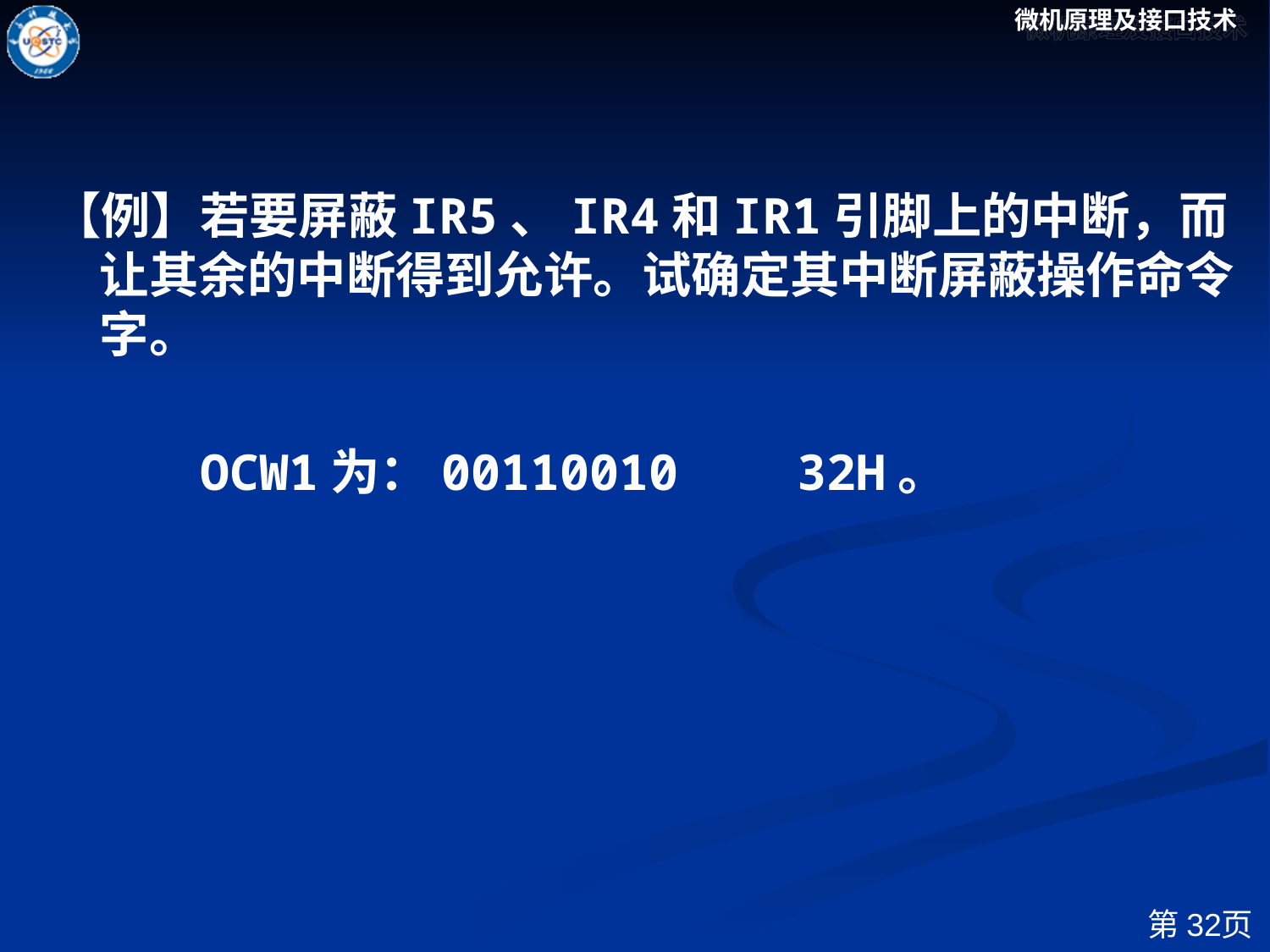

【例】若要屏蔽IR5、IR4和IR1引脚上的中断，而让其余的中断得到允许。试确定其中断屏蔽操作命令字。

     OCW1为：00110010    32H。